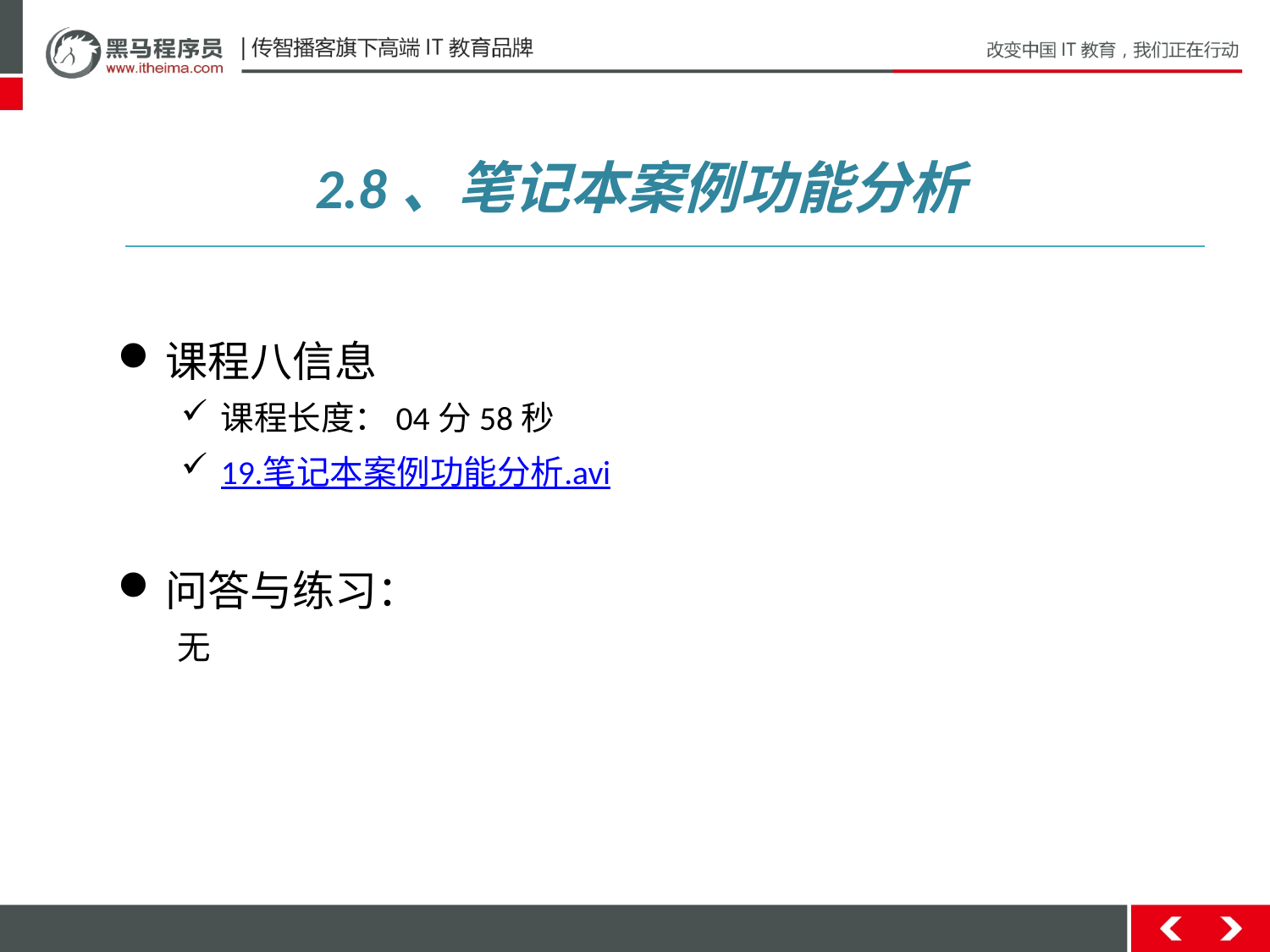

2.8、笔记本案例功能分析

课程八信息
课程长度：04分58秒
19.笔记本案例功能分析.avi

问答与练习：
       无